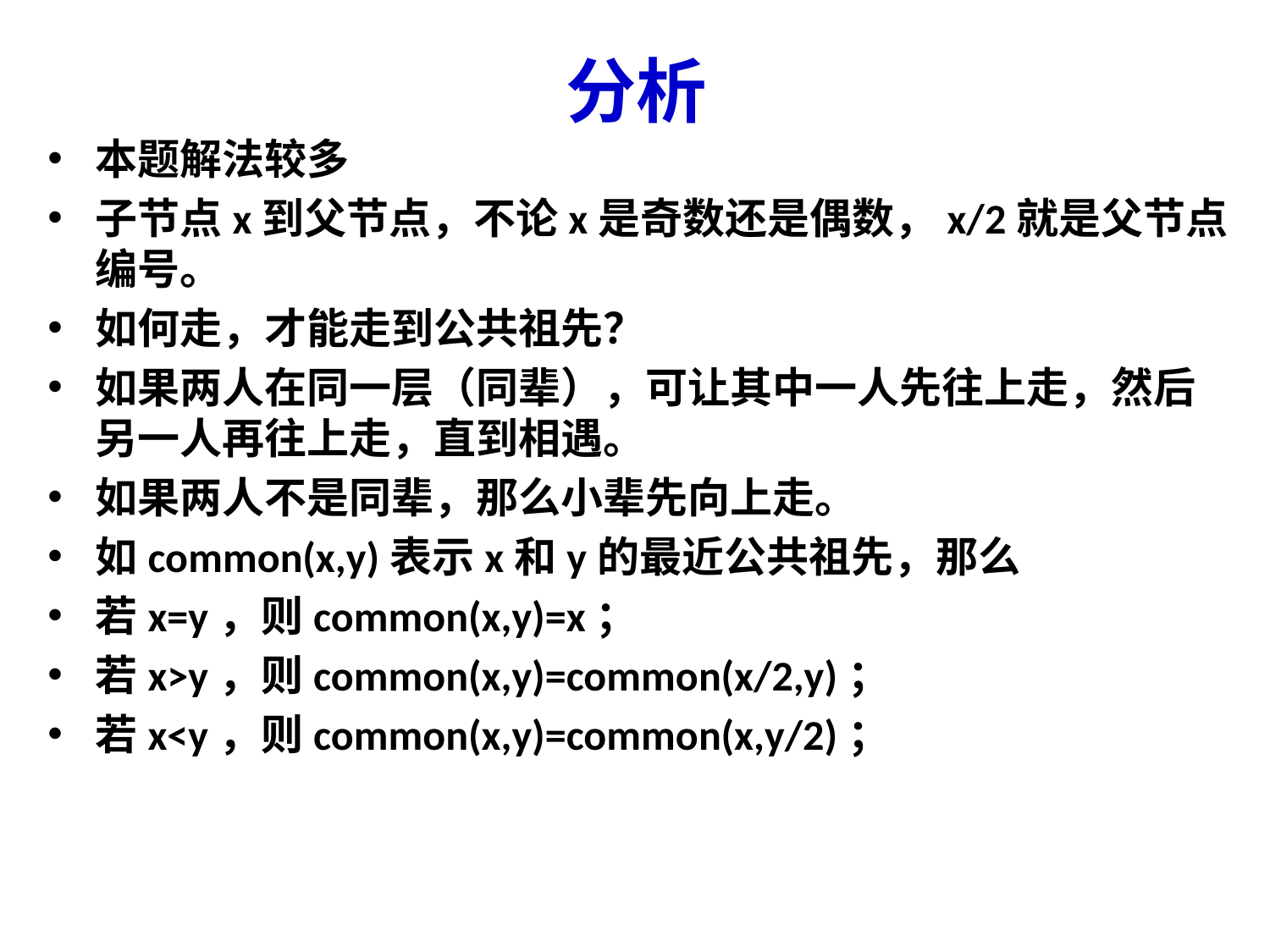

# 分析
本题解法较多
子节点x到父节点，不论x是奇数还是偶数，x/2就是父节点编号。
如何走，才能走到公共祖先？
如果两人在同一层（同辈），可让其中一人先往上走，然后另一人再往上走，直到相遇。
如果两人不是同辈，那么小辈先向上走。
如common(x,y)表示x和y的最近公共祖先，那么
若x=y，则common(x,y)=x；
若x>y，则common(x,y)=common(x/2,y)；
若x<y，则common(x,y)=common(x,y/2)；